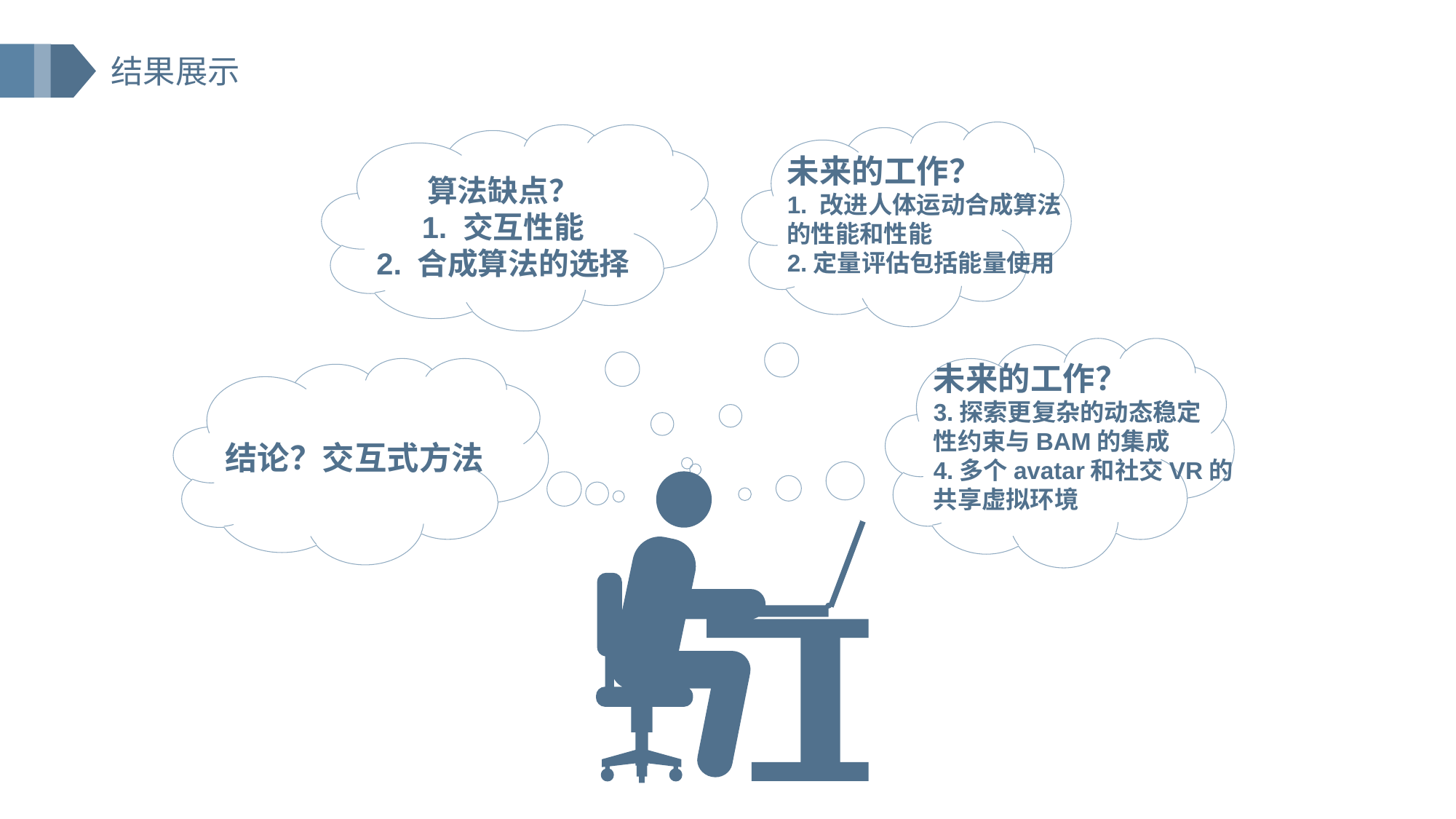

未来的工作？
1. 改进人体运动合成算法
的性能和性能
2.定量评估包括能量使用
算法缺点？
1. 交互性能
2. 合成算法的选择

未来的工作？
3.探索更复杂的动态稳定
性约束与BAM的集成
4.多个avatar和社交VR的
共享虚拟环境
结论？交互式方法